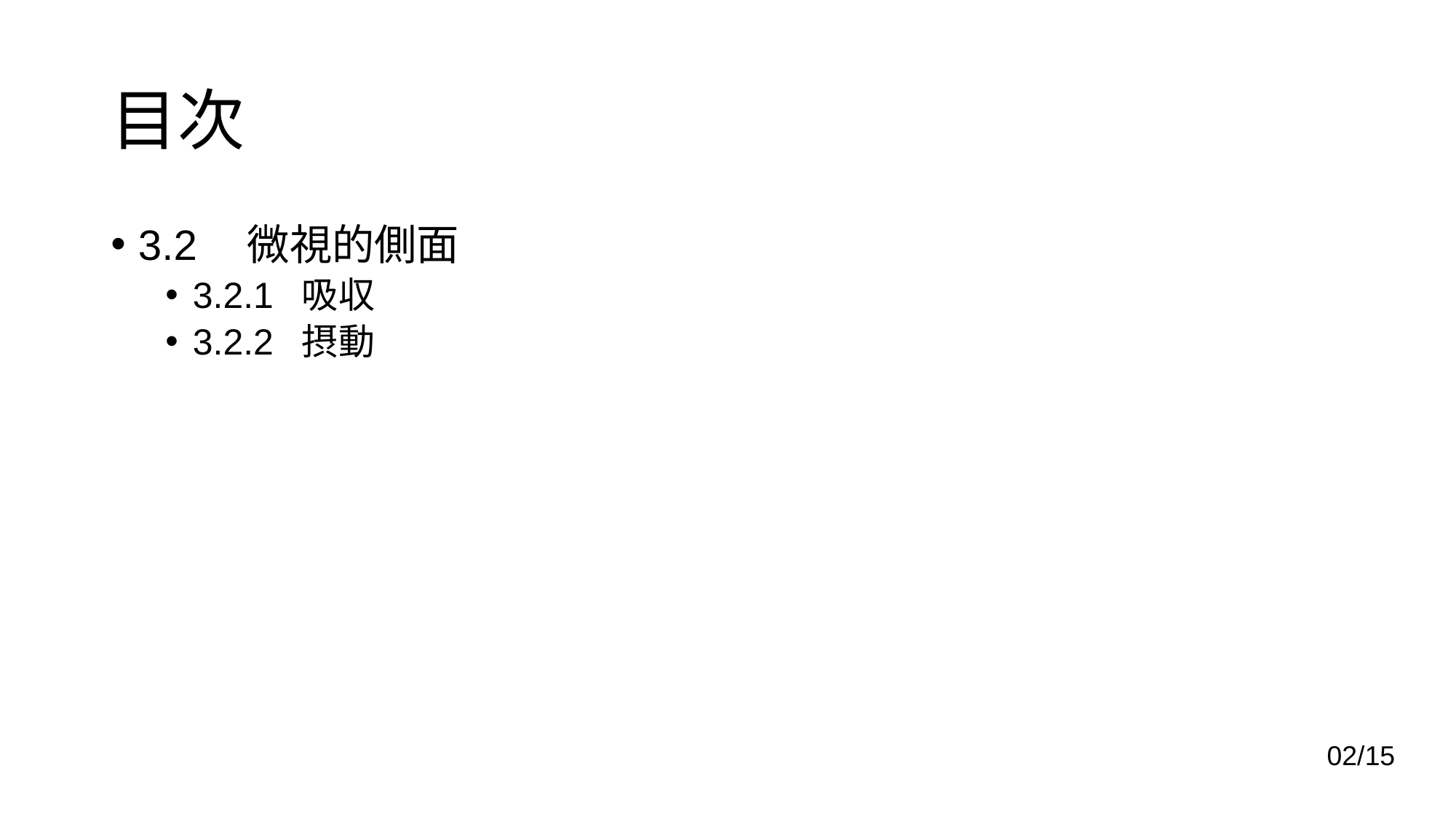

# 目次
3.2	微視的側面
3.2.1	吸収
3.2.2	摂動
02/15